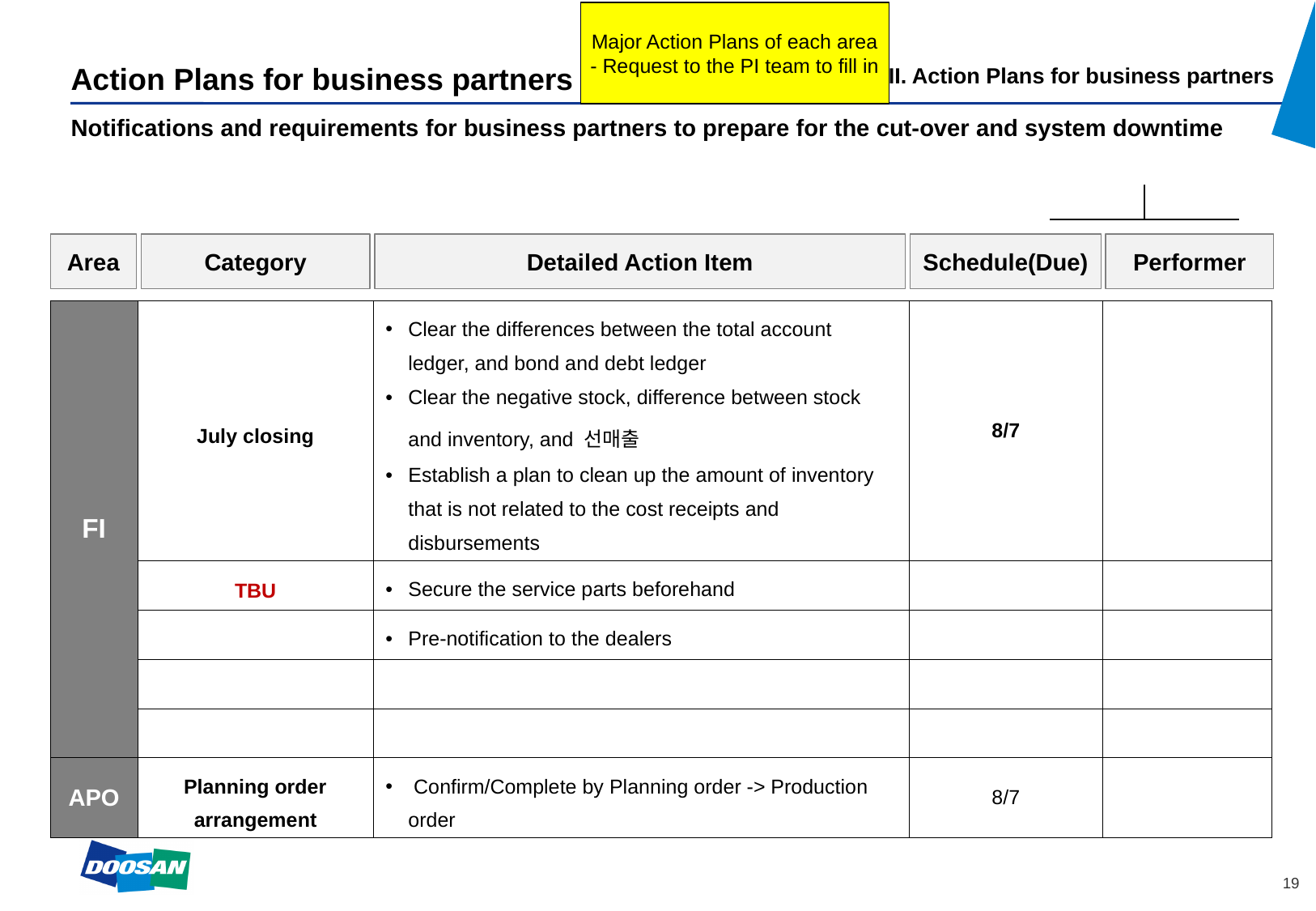

Major Action Plans of each area
- Request to the PI team to fill in
III. Action Plans for business partners
# Action Plans for business partners
Notifications and requirements for business partners to prepare for the cut-over and system downtime

Performer
Area
Category
Detailed Action Item
Schedule(Due)
| FI | July closing | Clear the differences between the total account ledger, and bond and debt ledger Clear the negative stock, difference between stock and inventory, and 선매출 Establish a plan to clean up the amount of inventory that is not related to the cost receipts and disbursements | 8/7 |  |
| --- | --- | --- | --- | --- |
|  | TBU | Secure the service parts beforehand |  |  |
|  |  | Pre-notification to the dealers |  |  |
|  |  |  |  |  |
|  |  |  |  |  |
| APO | Planning order arrangement | Confirm/Complete by Planning order -> Production order | 8/7 |  |